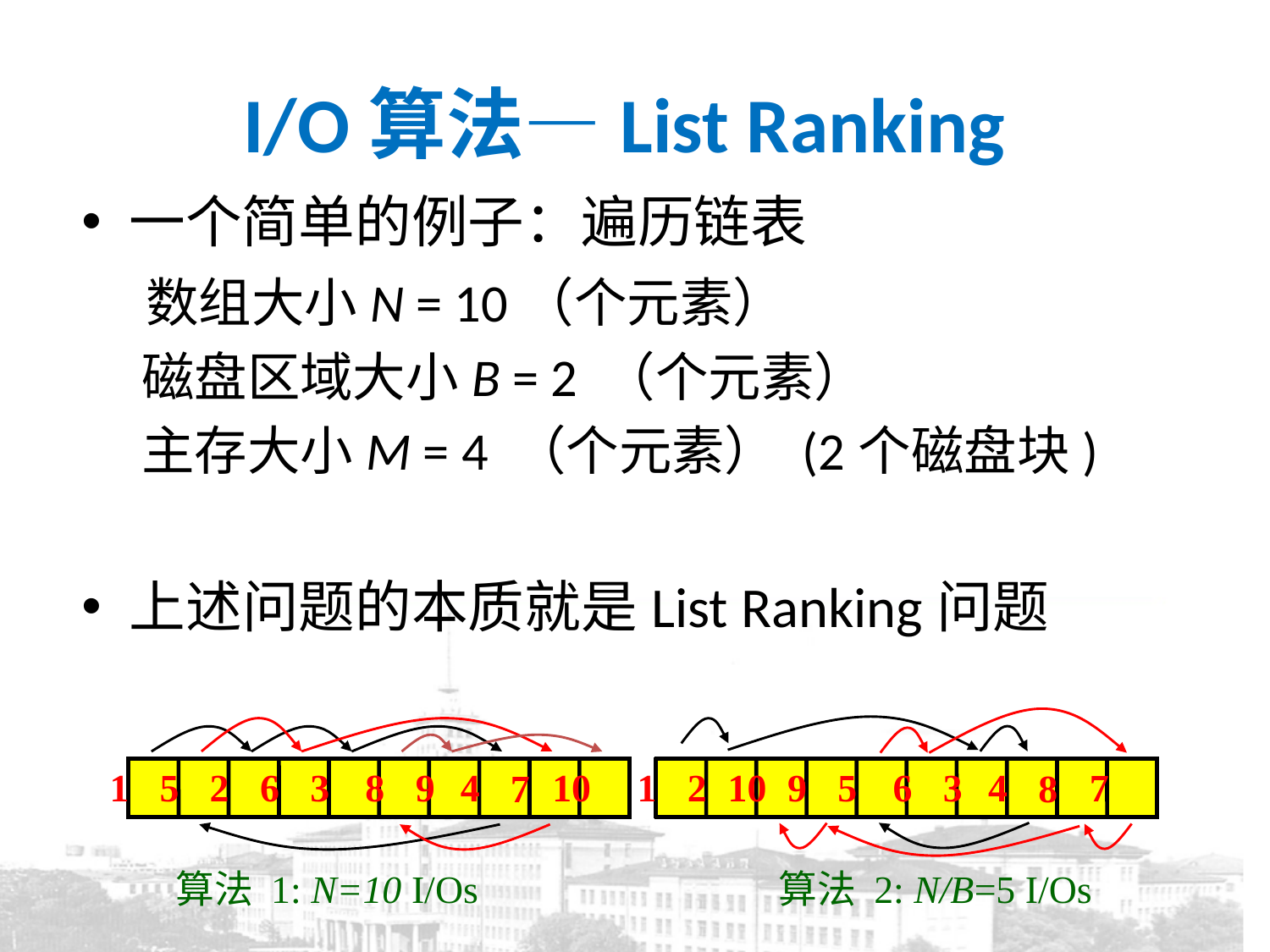

# I/O算法—List Ranking
一个简单的例子：遍历链表
    数组大小N = 10（个元素）
    磁盘区域大小B = 2 （个元素）
    主存大小M = 4 （个元素） (2个磁盘块)

上述问题的本质就是List Ranking问题

1
5
2
6
3
8
9
4
10
1
2
10
9
5
6
3
4
7

7

8

算法 1: N=10 I/Os
算法 2: N/B=5 I/Os